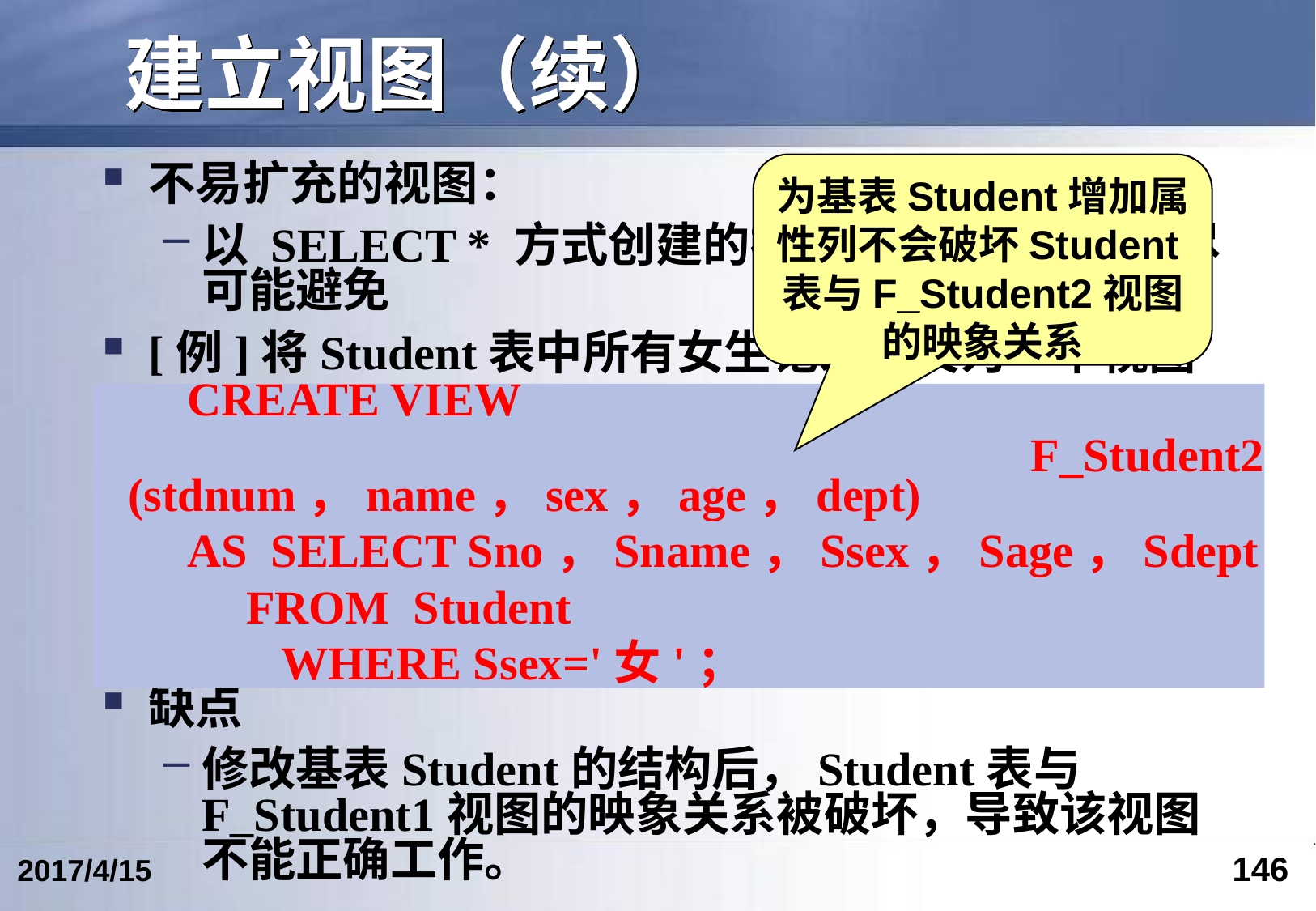

# 建立视图（续）
为基表Student增加属性列不会破坏Student表与F_Student2视图的映象关系
不易扩充的视图：
以 SELECT * 方式创建的视图可扩充性差，应尽可能避免
[例]将Student表中所有女生记录定义为一个视图
       CREATE VIEW
               F_Student1(stdnum，name，sex，age，dept)
         AS  SELECT *     FROM  Student
          WHERE Ssex='女'；
缺点
修改基表Student的结构后，Student表与F_Student1视图的映象关系被破坏，导致该视图不能正确工作。
        CREATE VIEW
               F_Student2 (stdnum，name，sex，age，dept)
        AS  SELECT Sno，Sname，Ssex，Sage，Sdept
             FROM  Student
                WHERE Ssex='女'；
146
2017/4/15